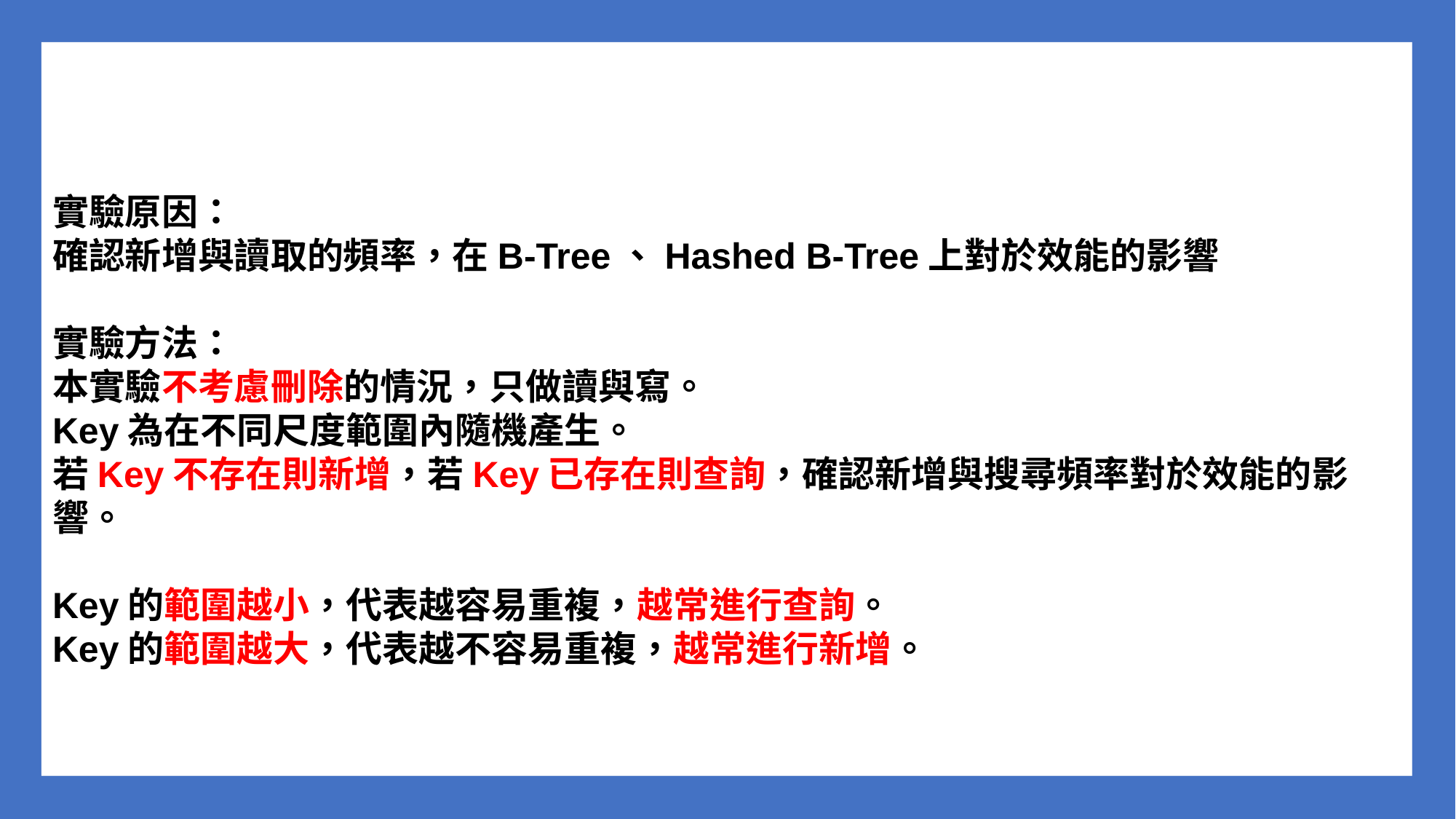

實驗原因：
確認新增與讀取的頻率，在B-Tree、Hashed B-Tree上對於效能的影響

實驗方法：
本實驗不考慮刪除的情況，只做讀與寫。
Key為在不同尺度範圍內隨機產生。
若Key不存在則新增，若Key已存在則查詢，確認新增與搜尋頻率對於效能的影響。

Key的範圍越小，代表越容易重複，越常進行查詢。
Key的範圍越大，代表越不容易重複，越常進行新增。